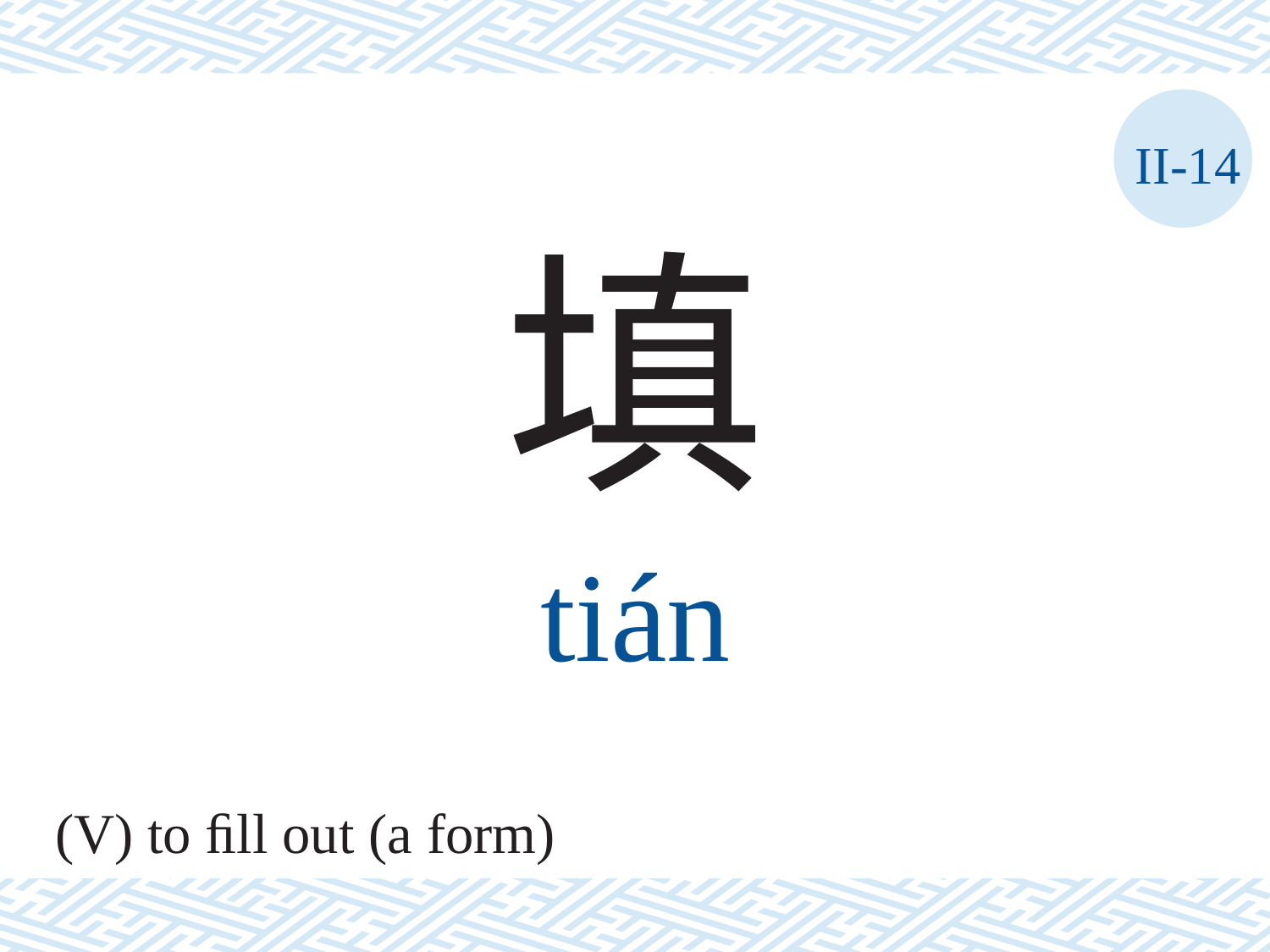

II-14
填
tián
(V) to ﬁll out (a form)